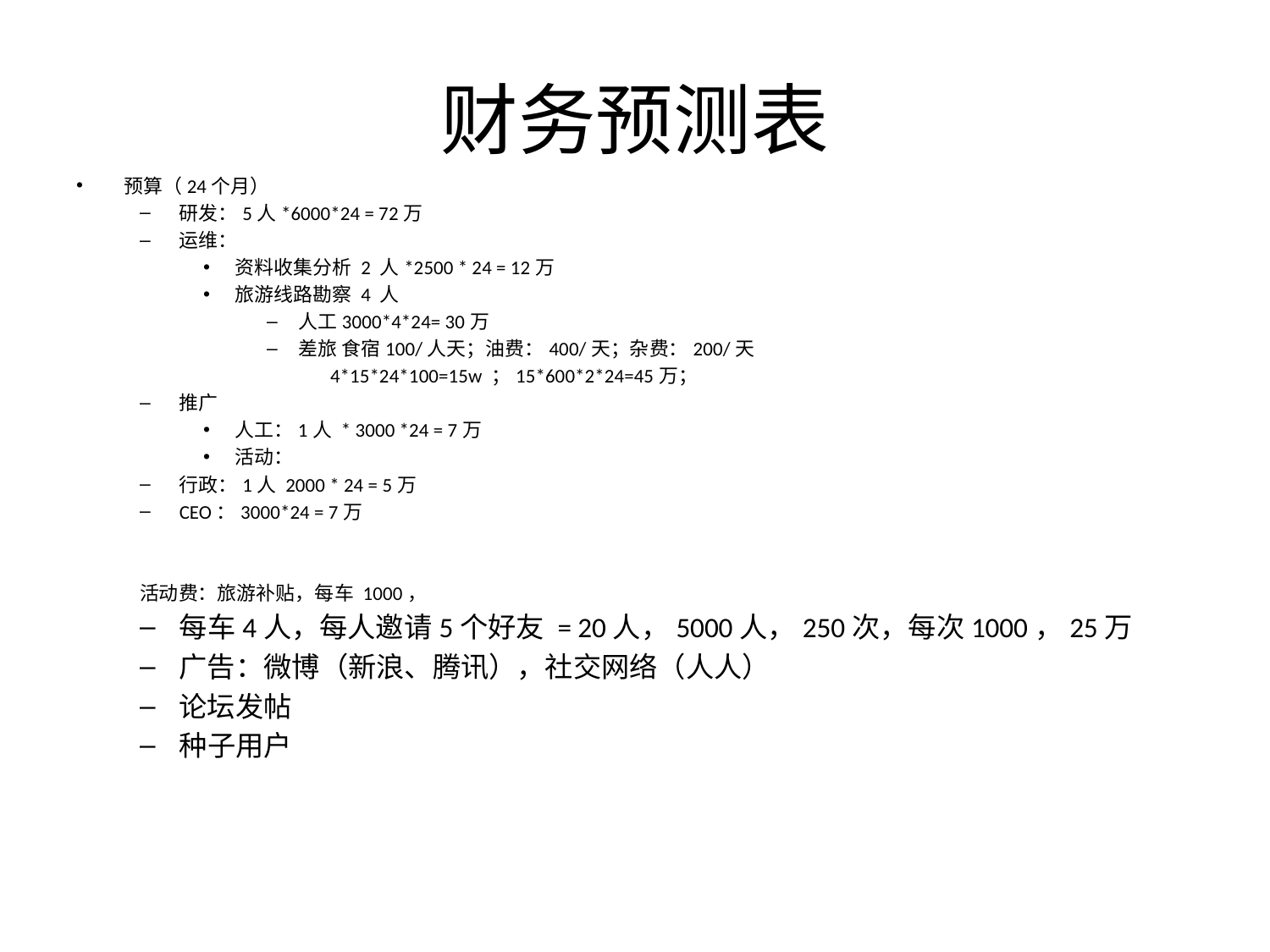

# 财务预测表
预算（24个月）
研发：5人*6000*24 = 72万
运维：
资料收集分析 2 人*2500 * 24 = 12万
旅游线路勘察 4 人
人工3000*4*24= 30万
差旅 食宿100/人天；油费：400/天；杂费：200/天
4*15*24*100=15w ；15*600*2*24=45万；
推广
人工：1人 * 3000 *24 = 7万
活动：
行政：1人 2000 * 24 = 5万
CEO：3000*24 = 7万

活动费：旅游补贴，每车 1000，
每车4人，每人邀请5个好友 = 20人，5000人，250次，每次1000，25万
广告：微博（新浪、腾讯），社交网络（人人）
论坛发帖
种子用户